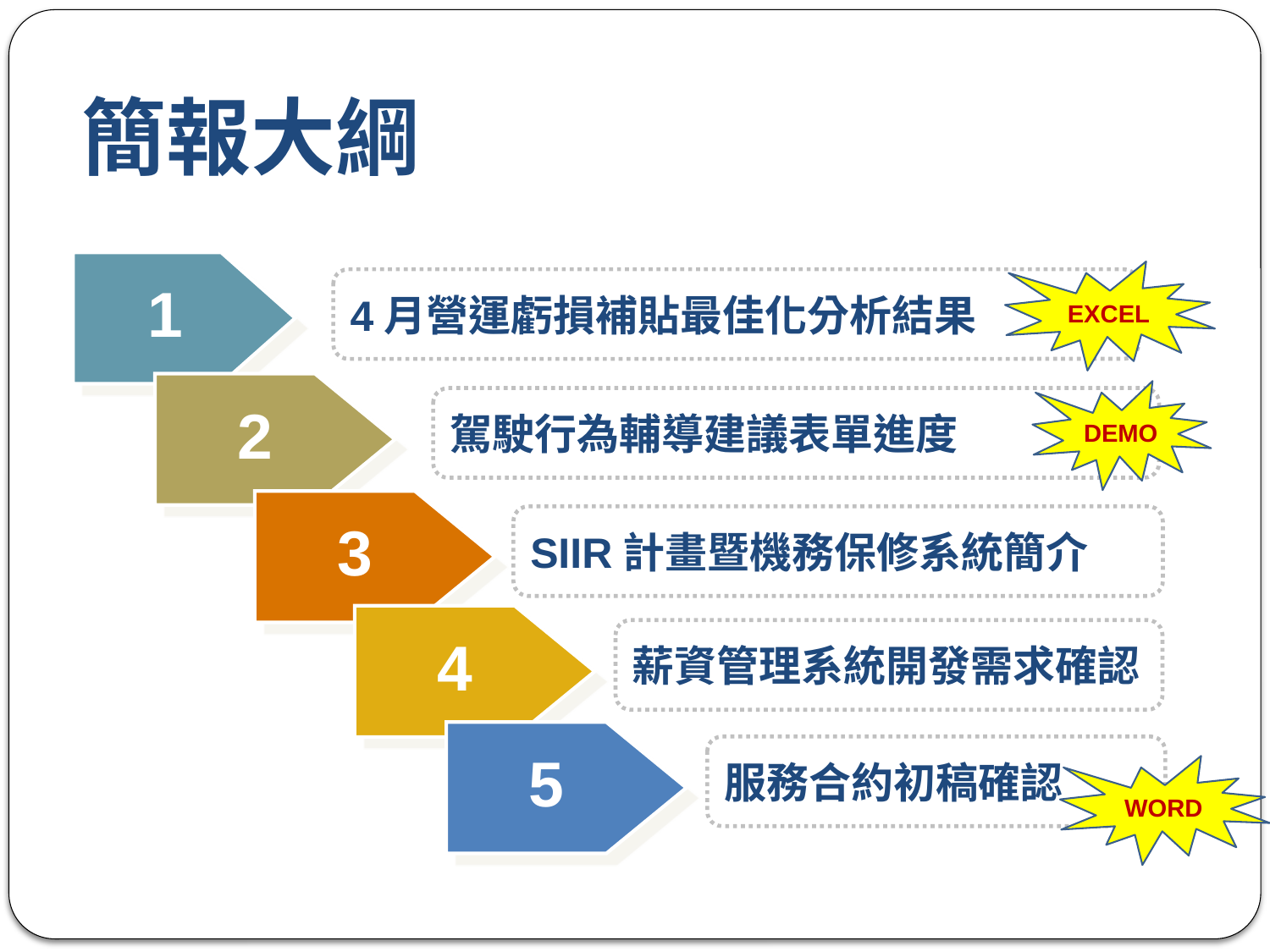

# 簡報大綱
1
EXCEL
4月營運虧損補貼最佳化分析結果
2
DEMO
駕駛行為輔導建議表單進度
3
SIIR計畫暨機務保修系統簡介
4
薪資管理系統開發需求確認
5
服務合約初稿確認
WORD